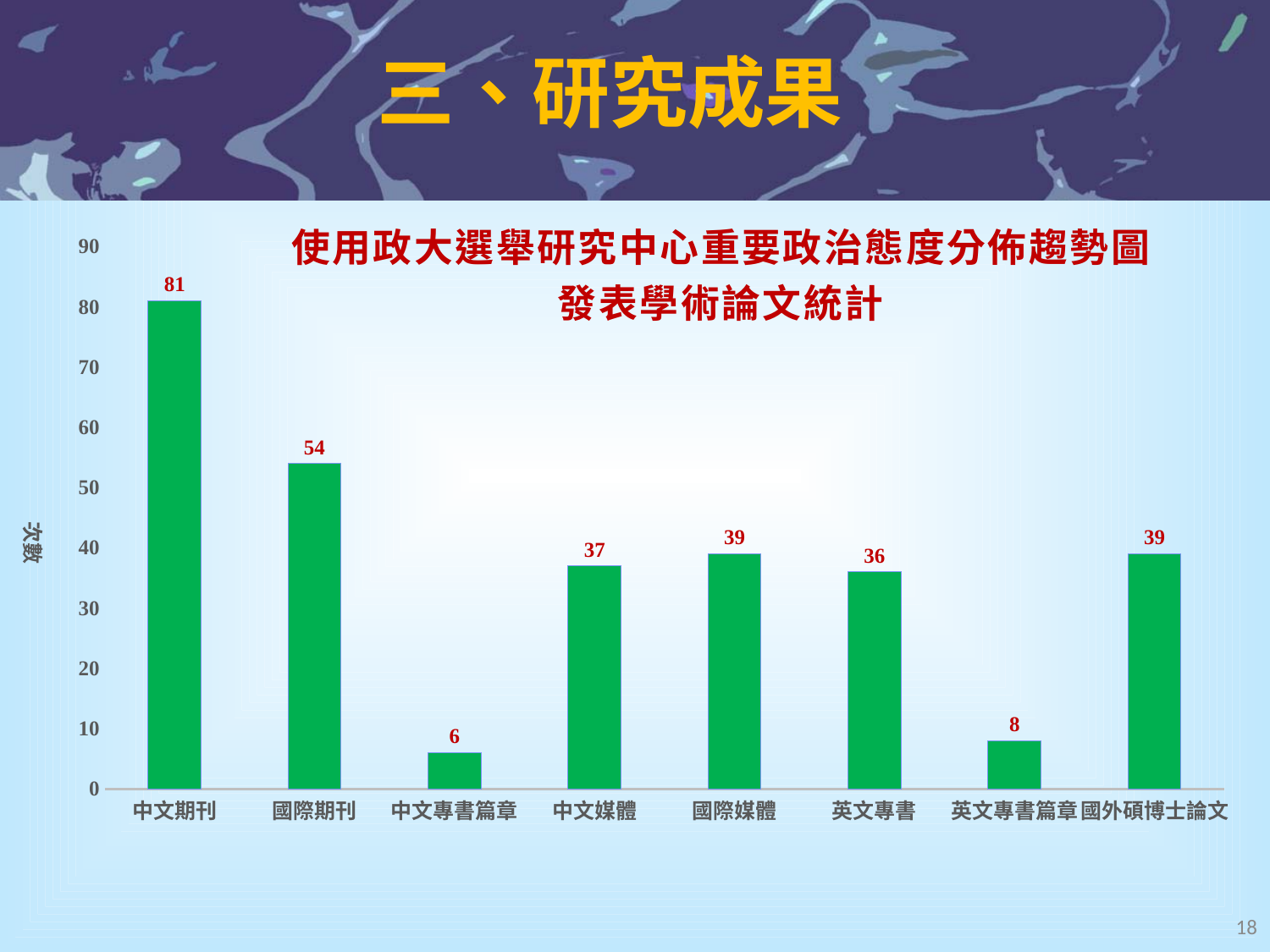

# 三、研究成果

### Chart: 使用政大選舉研究中心重要政治態度分佈趨勢圖
發表學術論文統計

| Category | 引用次數 |
|---|---|
| 中文期刊 | 81.0 |
| 國際期刊 | 54.0 |
| 中文專書篇章 | 6.0 |
| 中文媒體 | 37.0 |
| 國際媒體 | 39.0 |
| 英文專書 | 36.0 |
| 英文專書篇章 | 8.0 |
| 國外碩博士論文 | 39.0 |
18